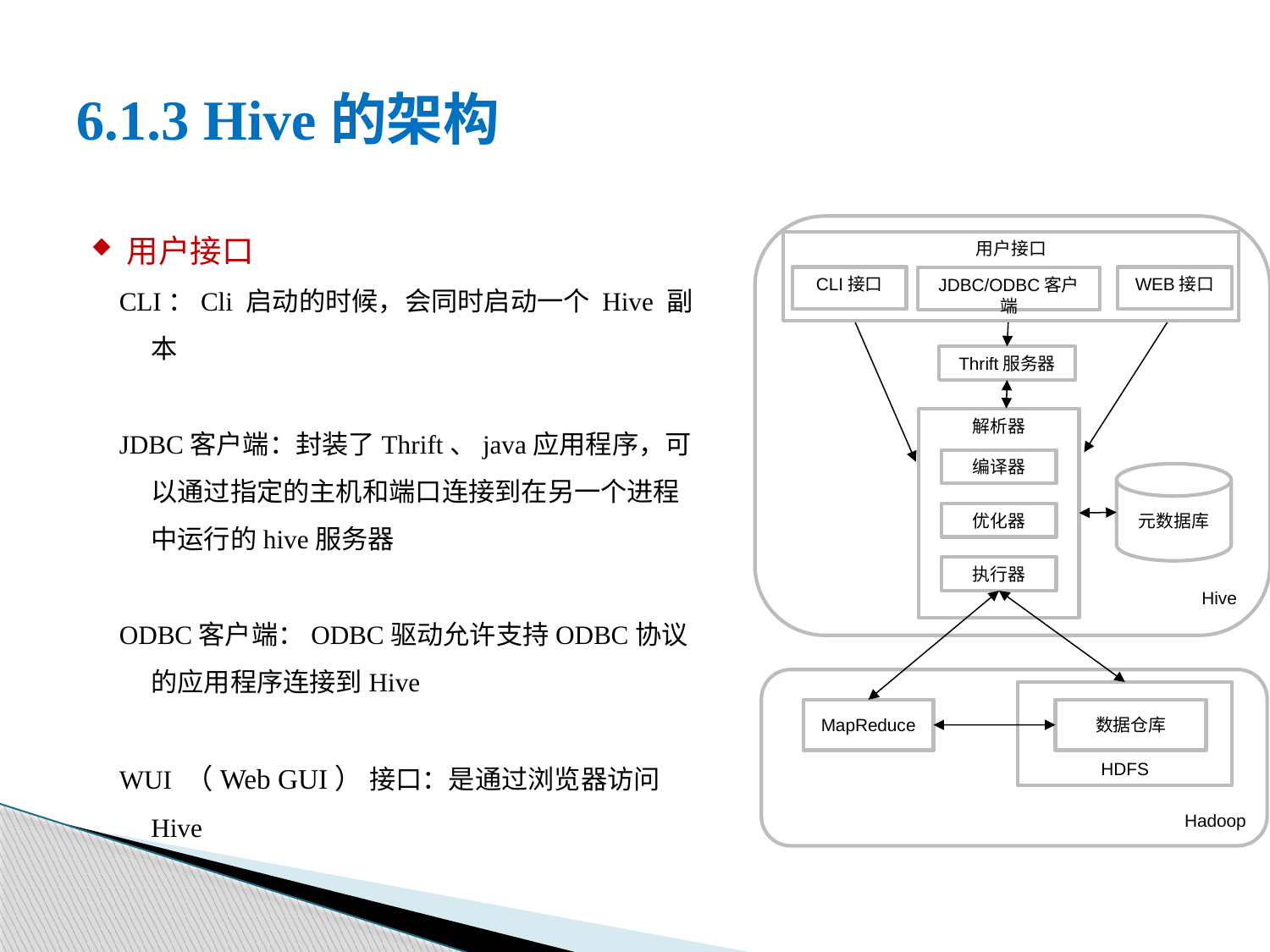

# 6.1.3 Hive的架构
用户接口
CLI：Cli 启动的时候，会同时启动一个 Hive 副本

JDBC客户端：封装了Thrift、java应用程序，可以通过指定的主机和端口连接到在另一个进程中运行的hive服务器

ODBC客户端：ODBC驱动允许支持ODBC协议的应用程序连接到Hive

WUI （Web GUI） 接口：是通过浏览器访问 Hive

Hive
用户接口
CLI接口
WEB接口
JDBC/ODBC客户端

Thrift服务器

解析器
编译器
优化器
执行器
元数据库

Hadoop
HDFS
数据仓库
MapReduce